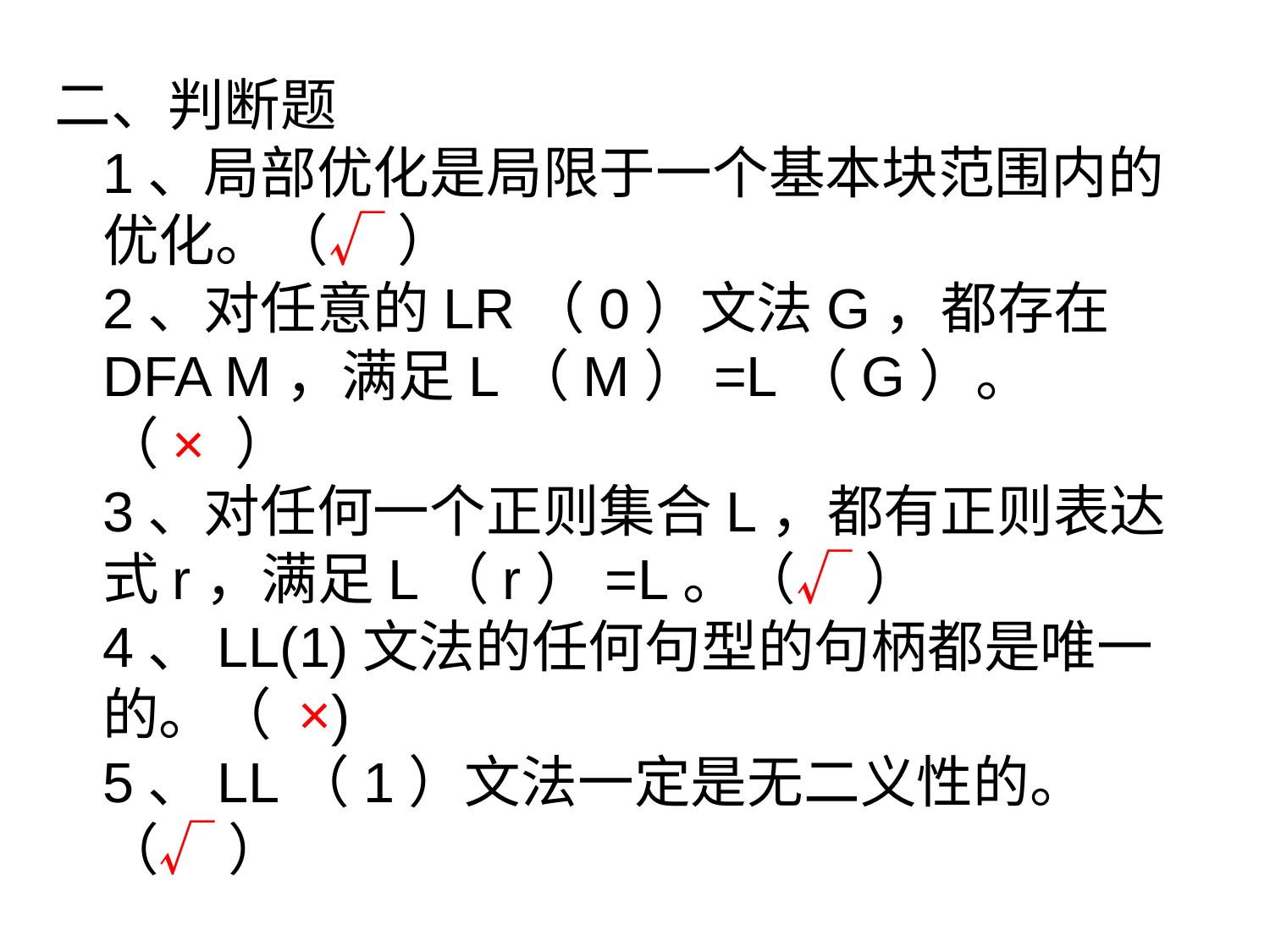

二、判断题
1、局部优化是局限于一个基本块范围内的优化。（√ ）
2、对任意的LR（0）文法G，都存在DFA M，满足L（M）=L（G）。（× ）
3、对任何一个正则集合L，都有正则表达式r，满足L（r）=L。（√ ）
4、LL(1)文法的任何句型的句柄都是唯一的。（ ×)
5、LL（1）文法一定是无二义性的。（√ ）